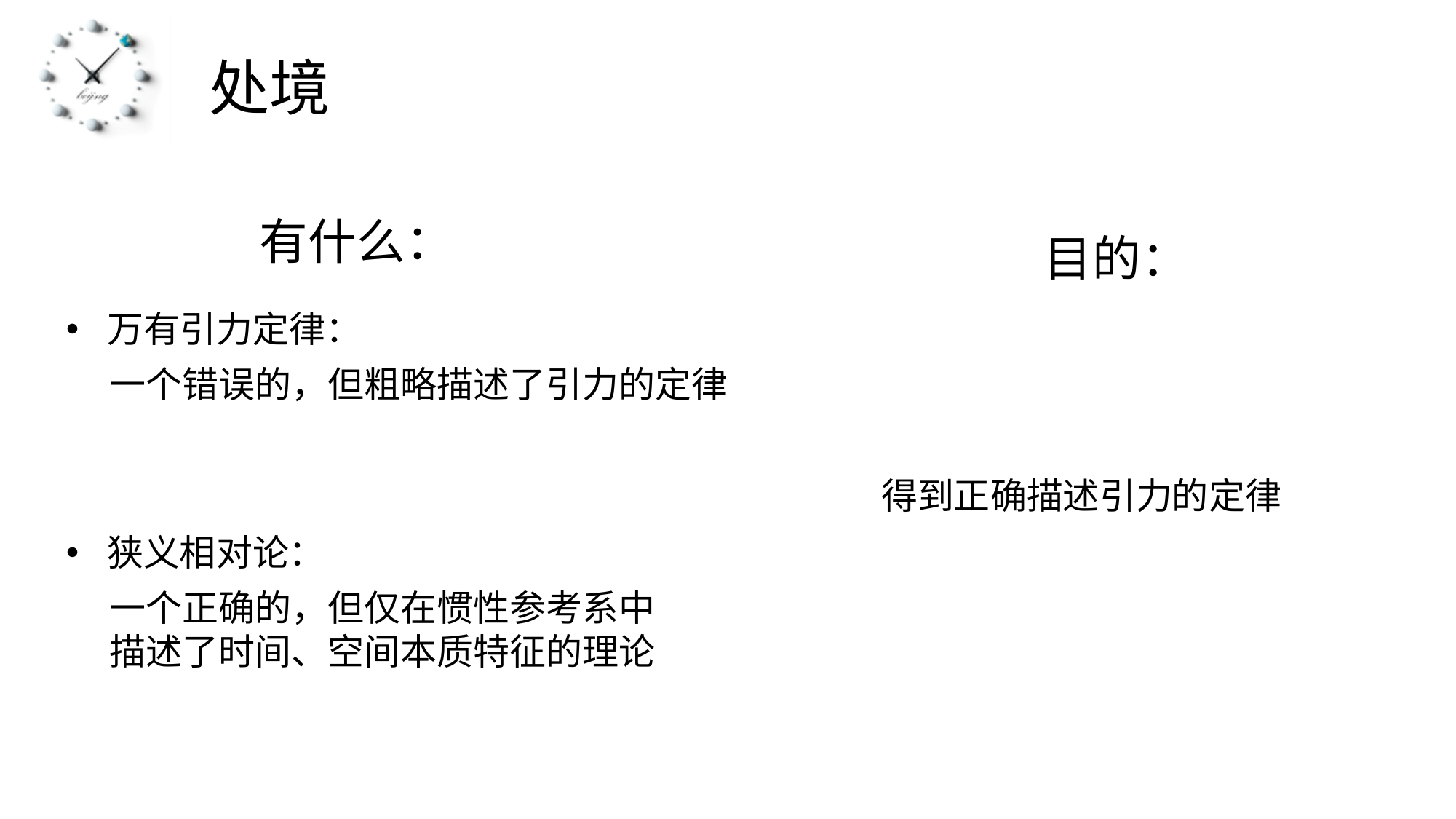

# 处境
有什么：
目的：
万有引力定律：
一个错误的，但粗略描述了引力的定律
得到正确描述引力的定律
狭义相对论：
一个正确的，但仅在惯性参考系中描述了时间、空间本质特征的理论